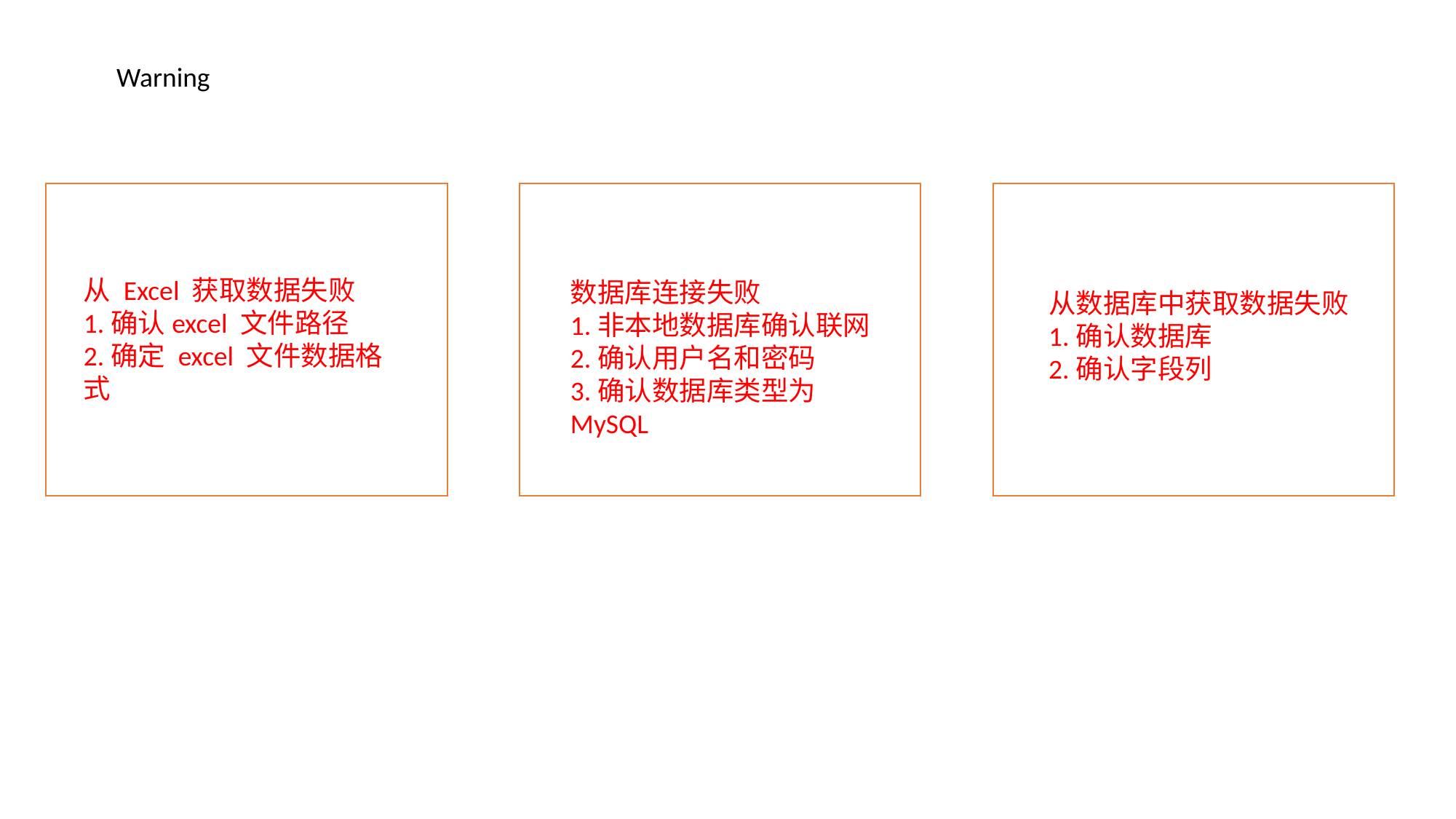

Warning

从 Excel 获取数据失败
1.确认excel 文件路径
2.确定 excel 文件数据格式

数据库连接失败
1.非本地数据库确认联网
2.确认用户名和密码
3.确认数据库类型为MySQL
从数据库中获取数据失败
1.确认数据库
2.确认字段列